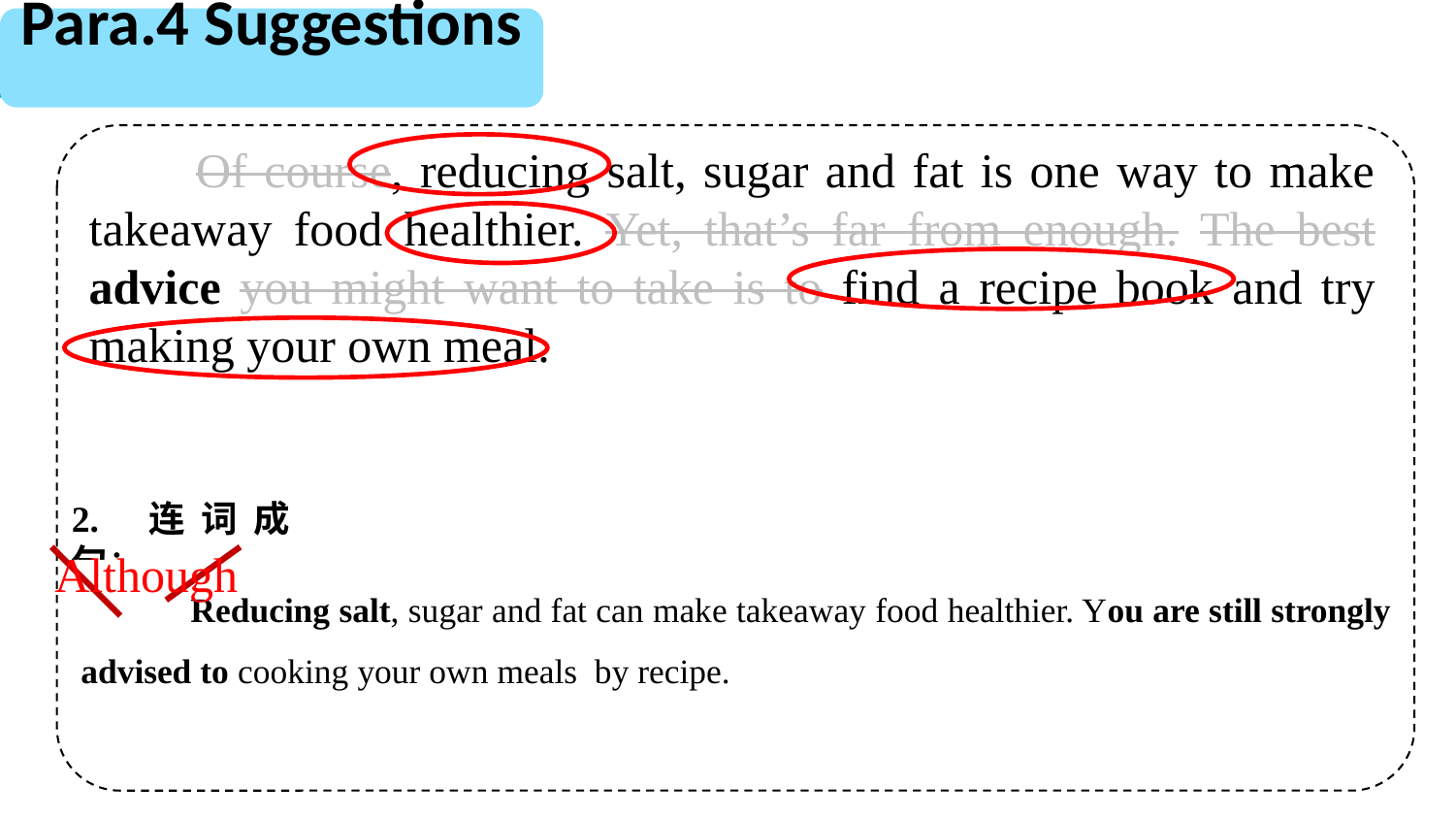

Para.4 Suggestions

     Of course, reducing salt, sugar and fat is one way to make takeaway food healthier. Yet, that’s far from enough. The best advice you might want to take is to find a recipe book and try making your own meal.

2. 连词成句：
Although
            Reducing salt, sugar and fat can make takeaway food healthier. You are still strongly advised to cooking your own meals  by recipe.